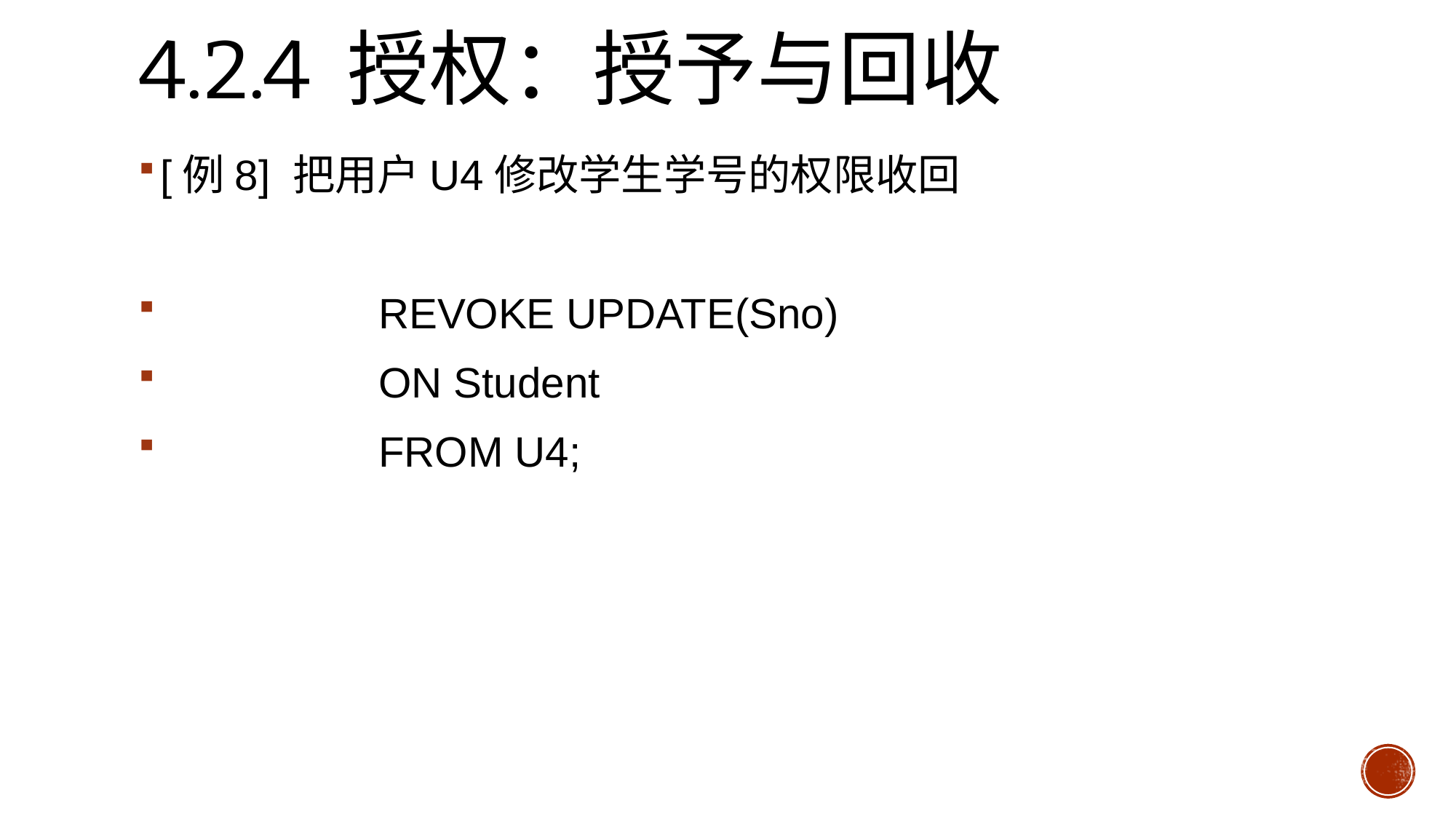

# 4.2.4 授权：授予与回收
[例8] 把用户U4修改学生学号的权限收回

		REVOKE UPDATE(Sno)
		ON Student
		FROM U4;
49